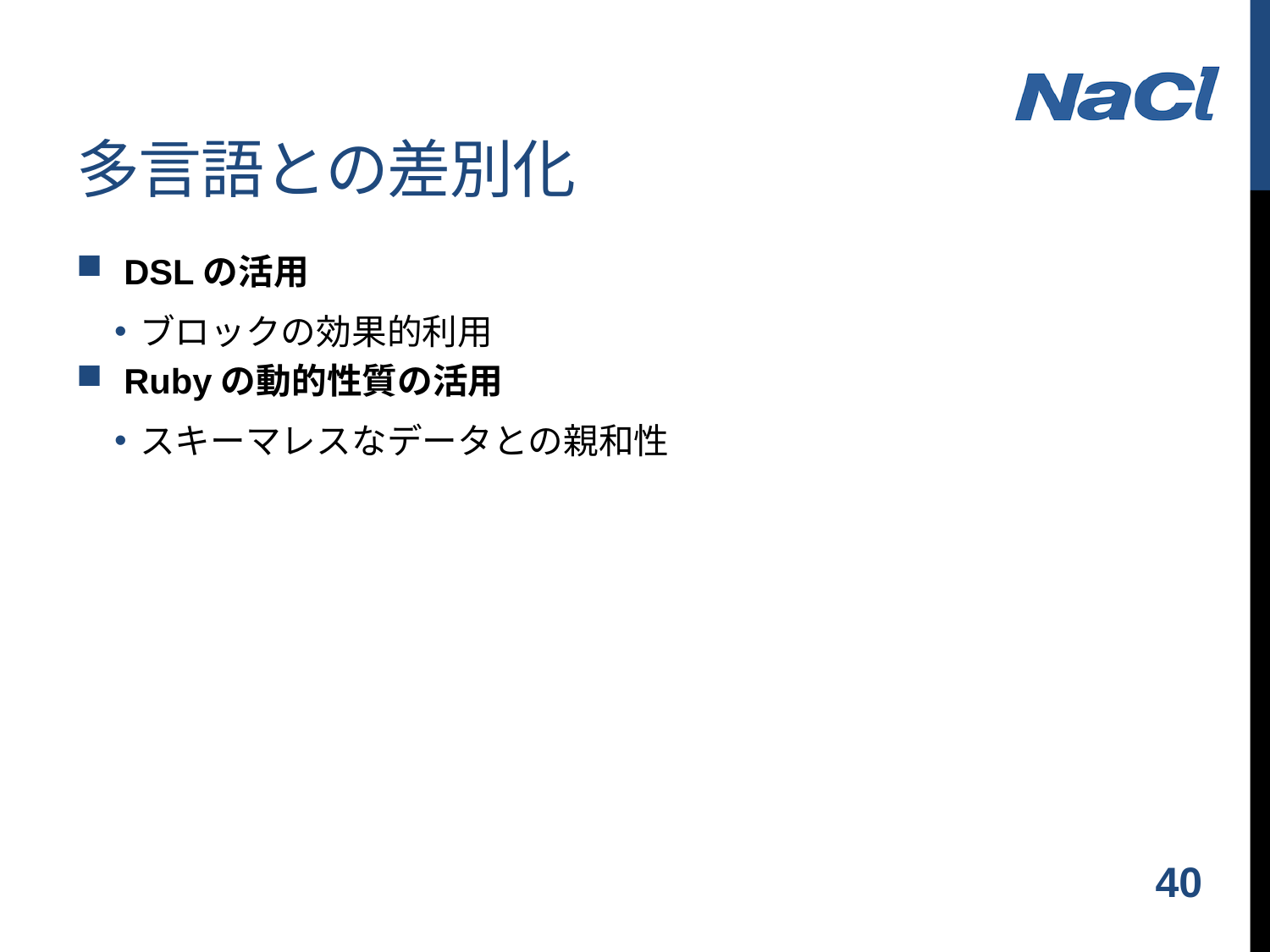

# 多言語との差別化
DSLの活用
ブロックの効果的利用
Rubyの動的性質の活用
スキーマレスなデータとの親和性
40